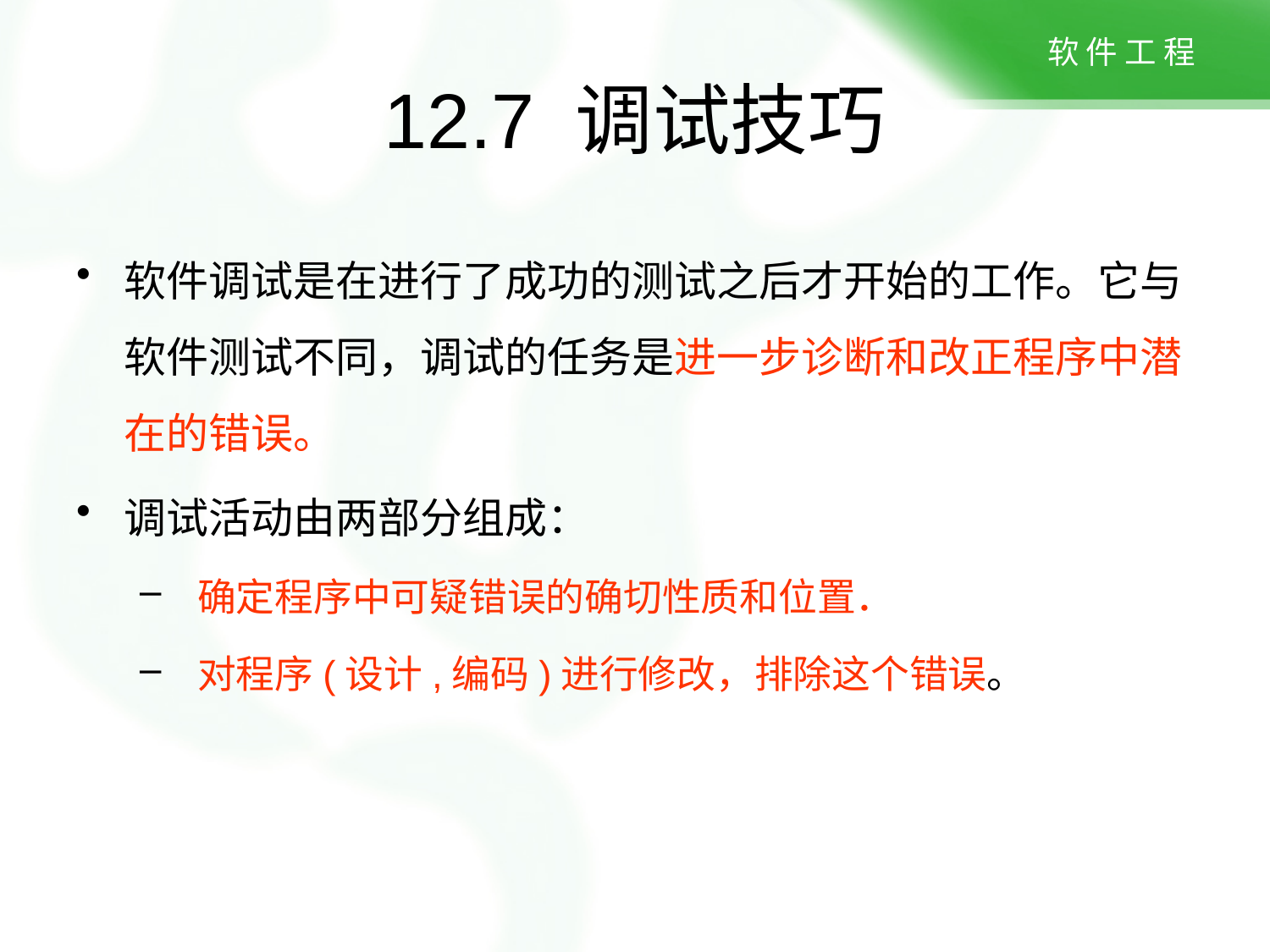

# 12.7 调试技巧
软件调试是在进行了成功的测试之后才开始的工作。它与软件测试不同，调试的任务是进一步诊断和改正程序中潜在的错误。
调试活动由两部分组成：
 确定程序中可疑错误的确切性质和位置．
 对程序(设计,编码)进行修改，排除这个错误。